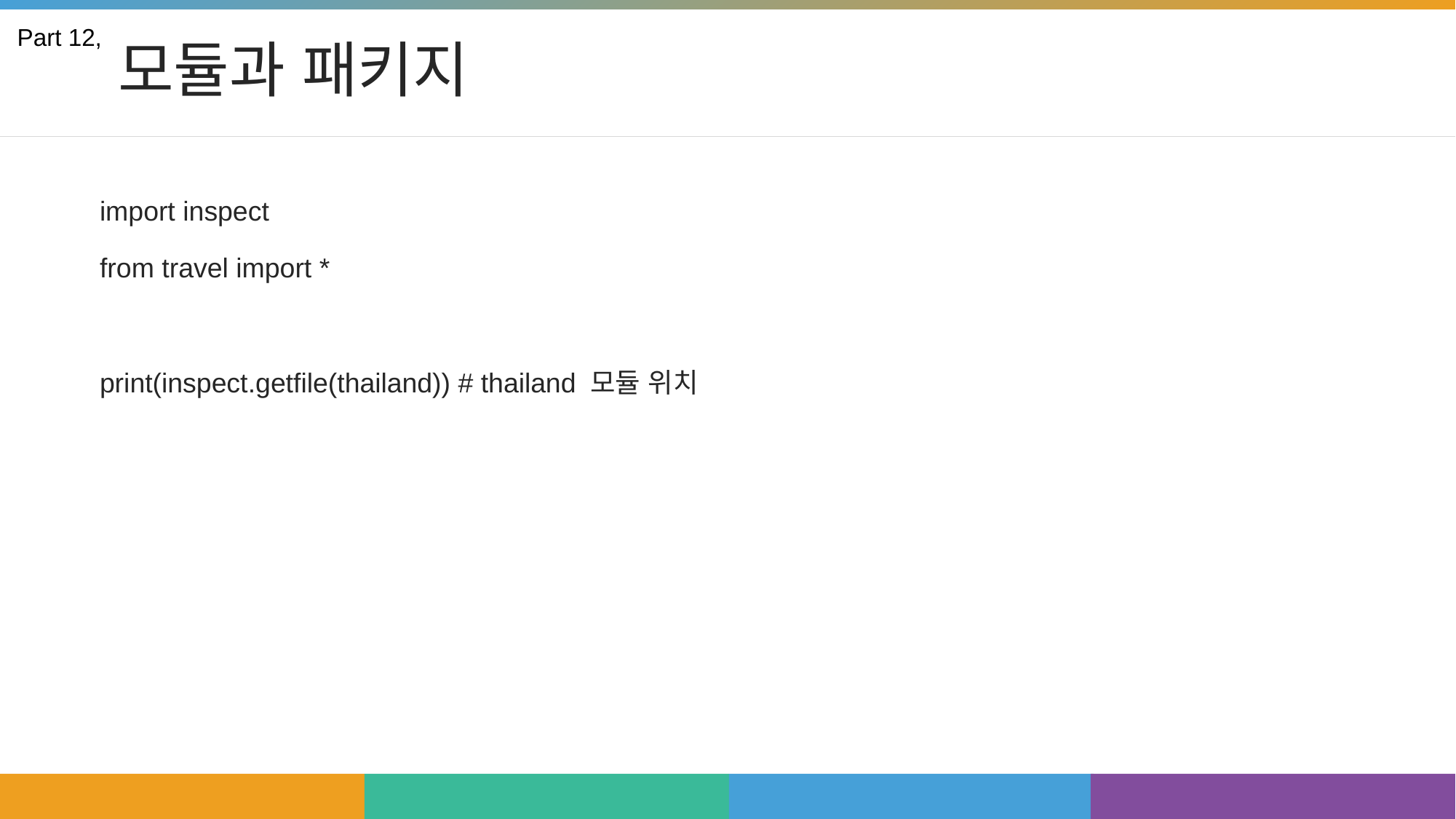

# 모듈과 패키지
Part 12,
import inspect
from travel import *

print(inspect.getfile(thailand)) # thailand 모듈 위치